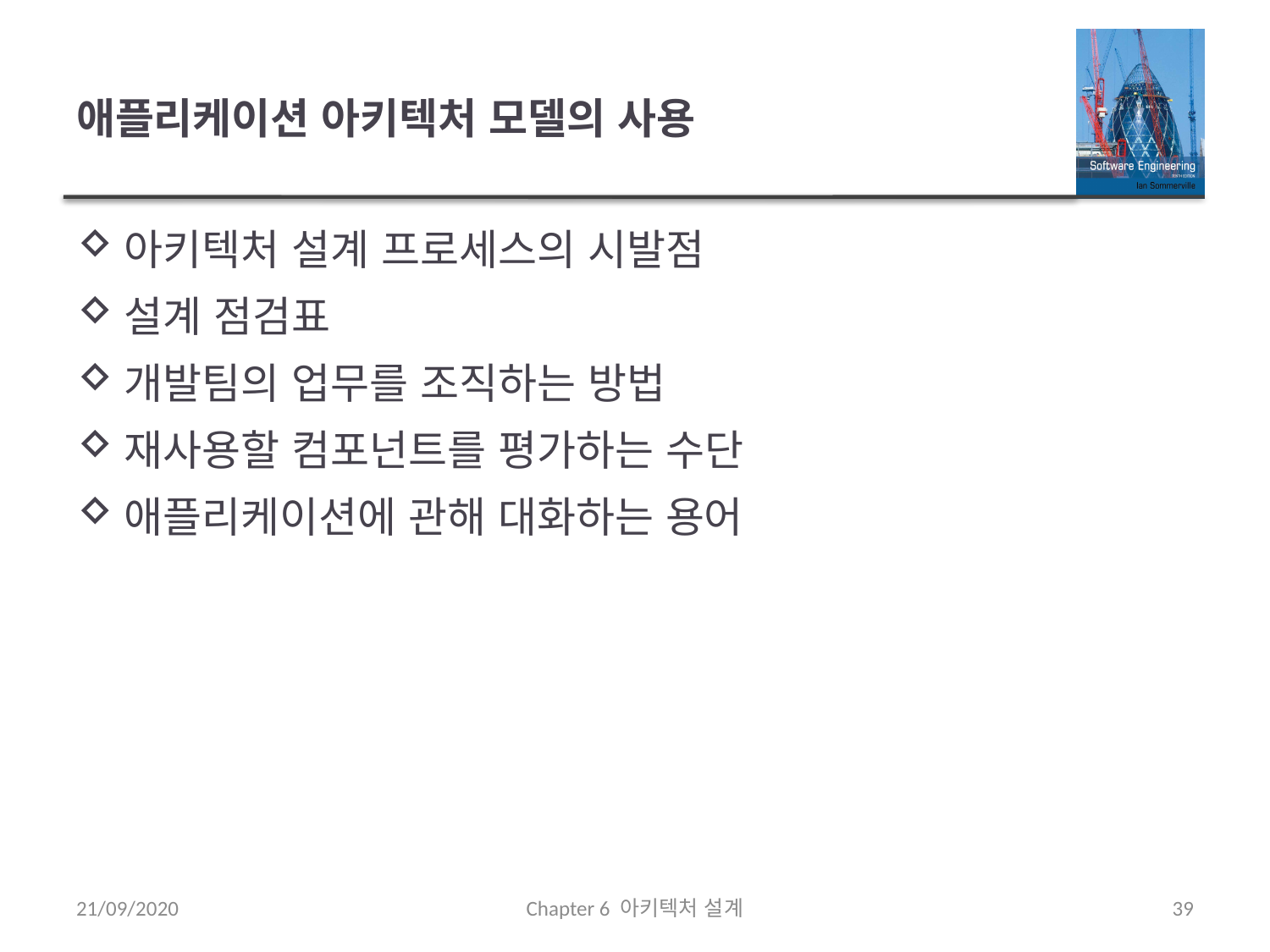

# 애플리케이션 아키텍처 모델의 사용
아키텍처 설계 프로세스의 시발점
설계 점검표
개발팀의 업무를 조직하는 방법
재사용할 컴포넌트를 평가하는 수단
애플리케이션에 관해 대화하는 용어

21/09/2020
Chapter 6 아키텍처 설계
39